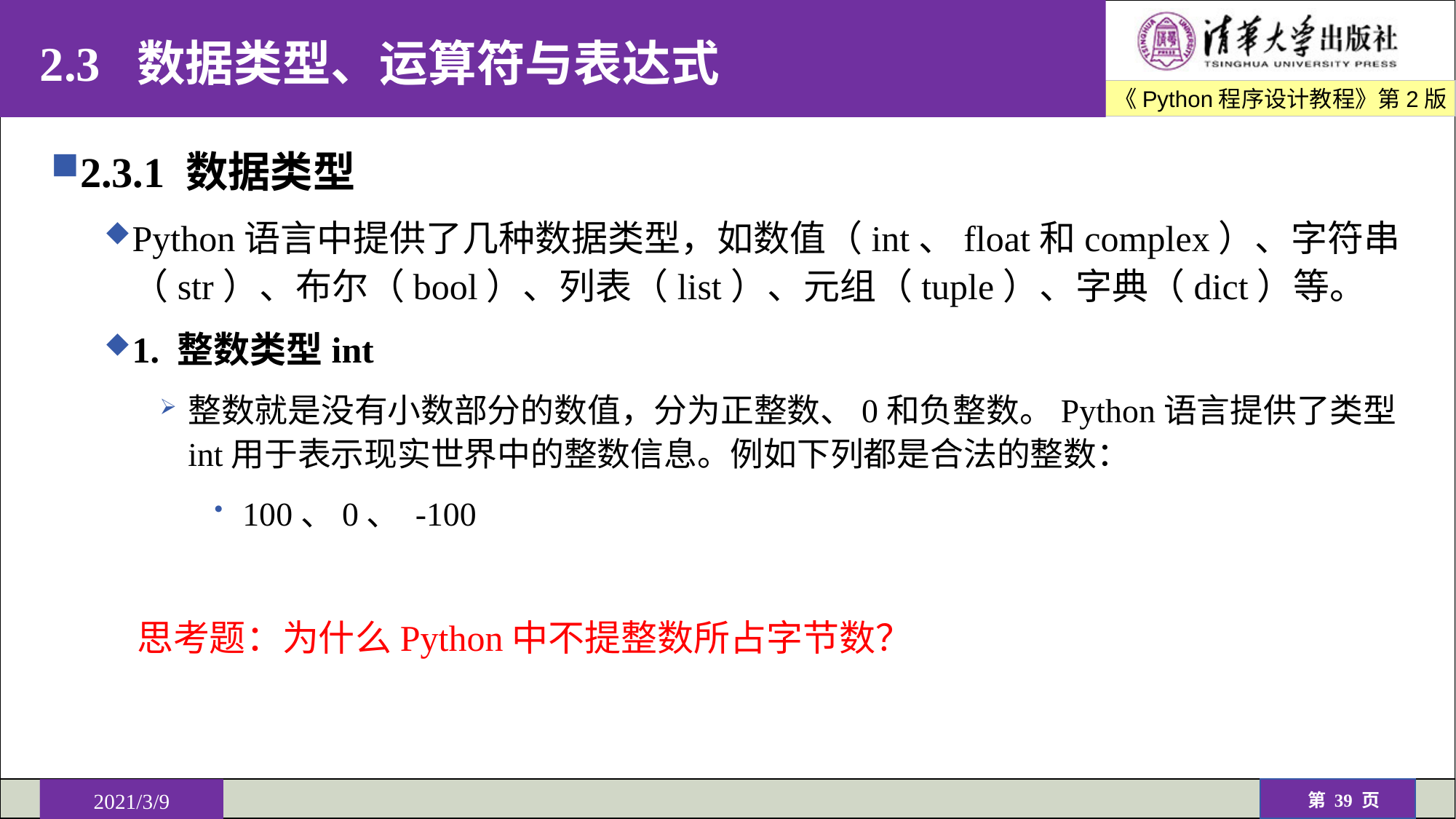

# 2.3  数据类型、运算符与表达式
2.3.1 数据类型
Python语言中提供了几种数据类型，如数值（int、float和complex）、字符串（str）、布尔（bool）、列表（list）、元组（tuple）、字典（dict）等。
1. 整数类型int
整数就是没有小数部分的数值，分为正整数、0和负整数。Python语言提供了类型int用于表示现实世界中的整数信息。例如下列都是合法的整数：
100、0、 -100

思考题：为什么Python中不提整数所占字节数？